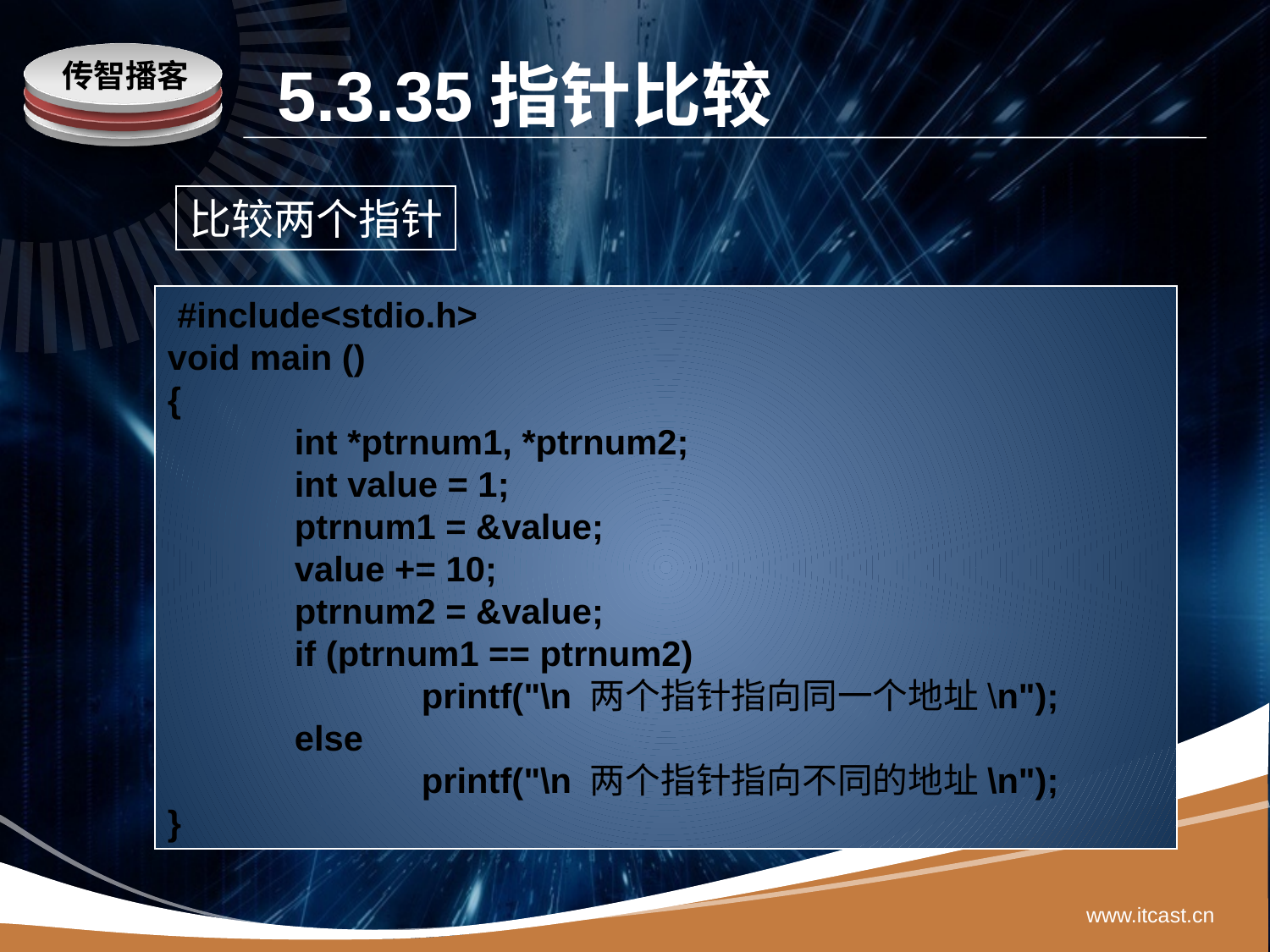

# 5.3.35指针比较
比较两个指针
 #include<stdio.h>
void main ()
{
	int *ptrnum1, *ptrnum2;
	int value = 1;
	ptrnum1 = &value;
	value += 10;
	ptrnum2 = &value;
	if (ptrnum1 == ptrnum2)
		printf("\n 两个指针指向同一个地址\n");
	else
		printf("\n 两个指针指向不同的地址\n");
}
www.itcast.cn